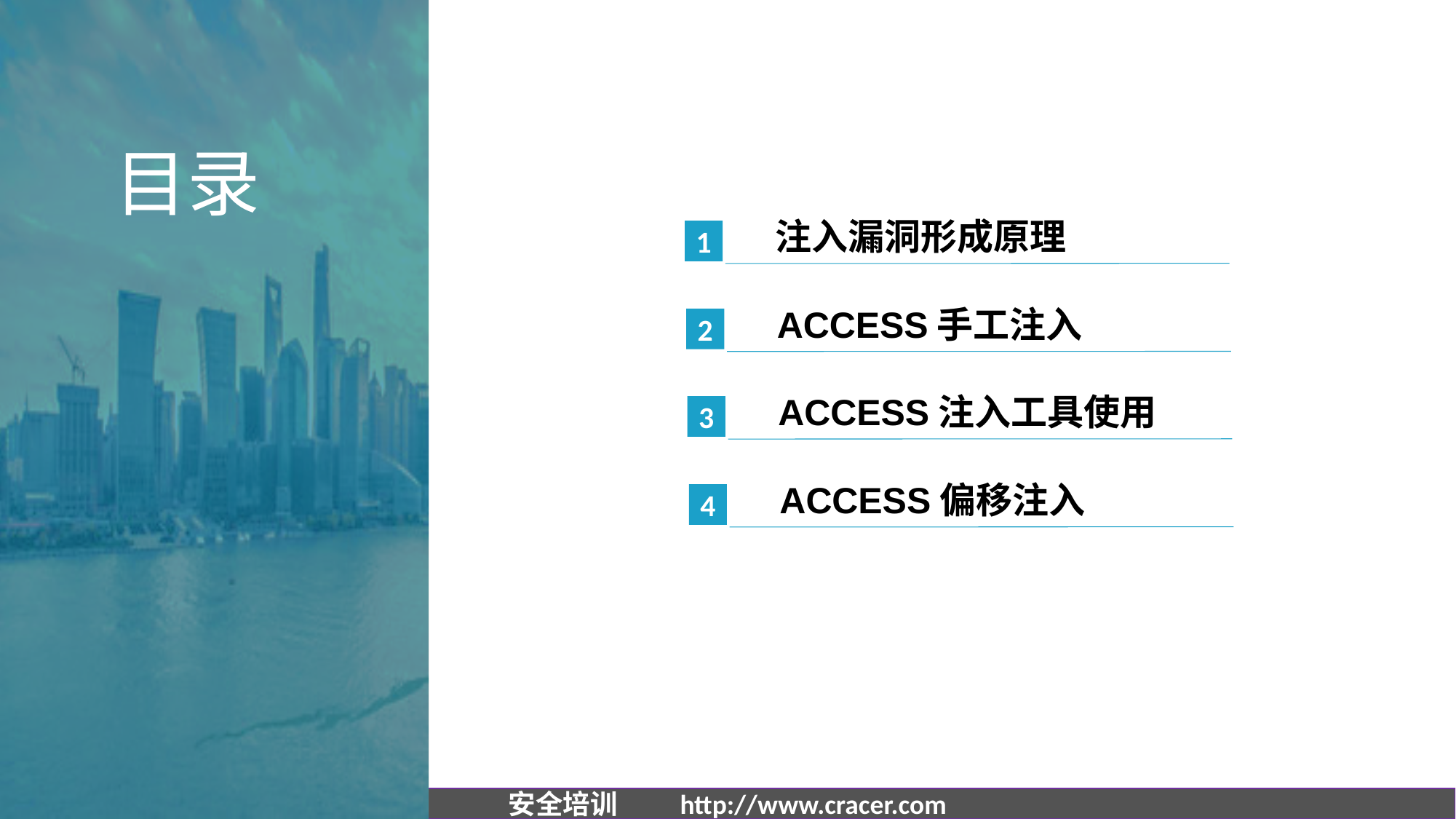

目录
注入漏洞形成原理
1
ACCESS手工注入
2
ACCESS注入工具使用
3
ACCESS偏移注入
4